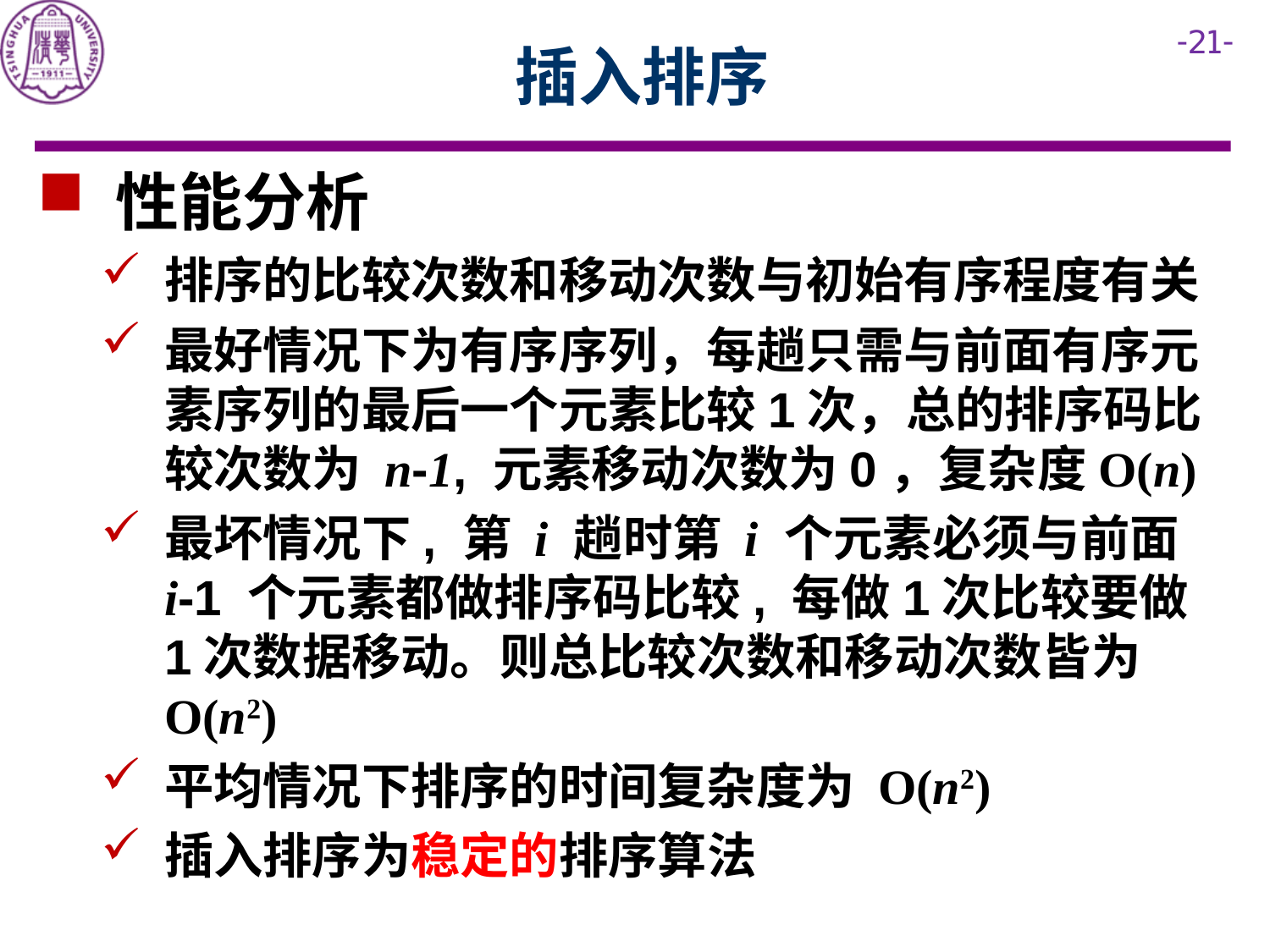

# 插入排序
 性能分析
排序的比较次数和移动次数与初始有序程度有关
最好情况下为有序序列，每趟只需与前面有序元素序列的最后一个元素比较1次，总的排序码比较次数为 n-1, 元素移动次数为0，复杂度O(n)
最坏情况下, 第 i 趟时第 i 个元素必须与前面 i-1 个元素都做排序码比较, 每做1次比较要做1次数据移动。则总比较次数和移动次数皆为O(n2)
平均情况下排序的时间复杂度为 O(n2)
插入排序为稳定的排序算法